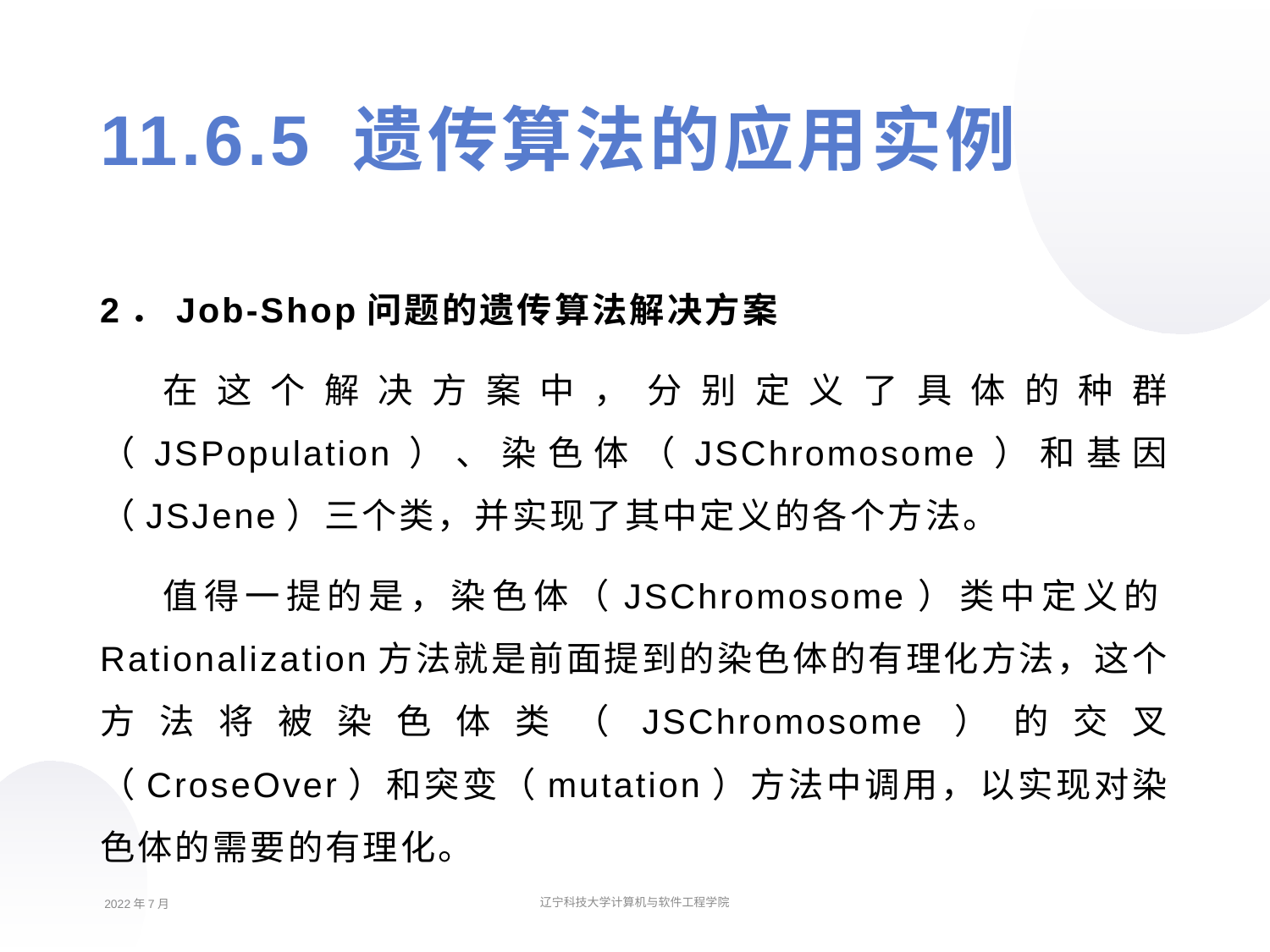

11.6.5 遗传算法的应用实例
2．Job-Shop问题的遗传算法解决方案
在这个解决方案中，分别定义了具体的种群（JSPopulation）、染色体（JSChromosome）和基因（JSJene）三个类，并实现了其中定义的各个方法。
值得一提的是，染色体（JSChromosome）类中定义的Rationalization方法就是前面提到的染色体的有理化方法，这个方法将被染色体类（JSChromosome）的交叉（CroseOver）和突变（mutation）方法中调用，以实现对染色体的需要的有理化。

2022年7月
辽宁科技大学计算机与软件工程学院
193